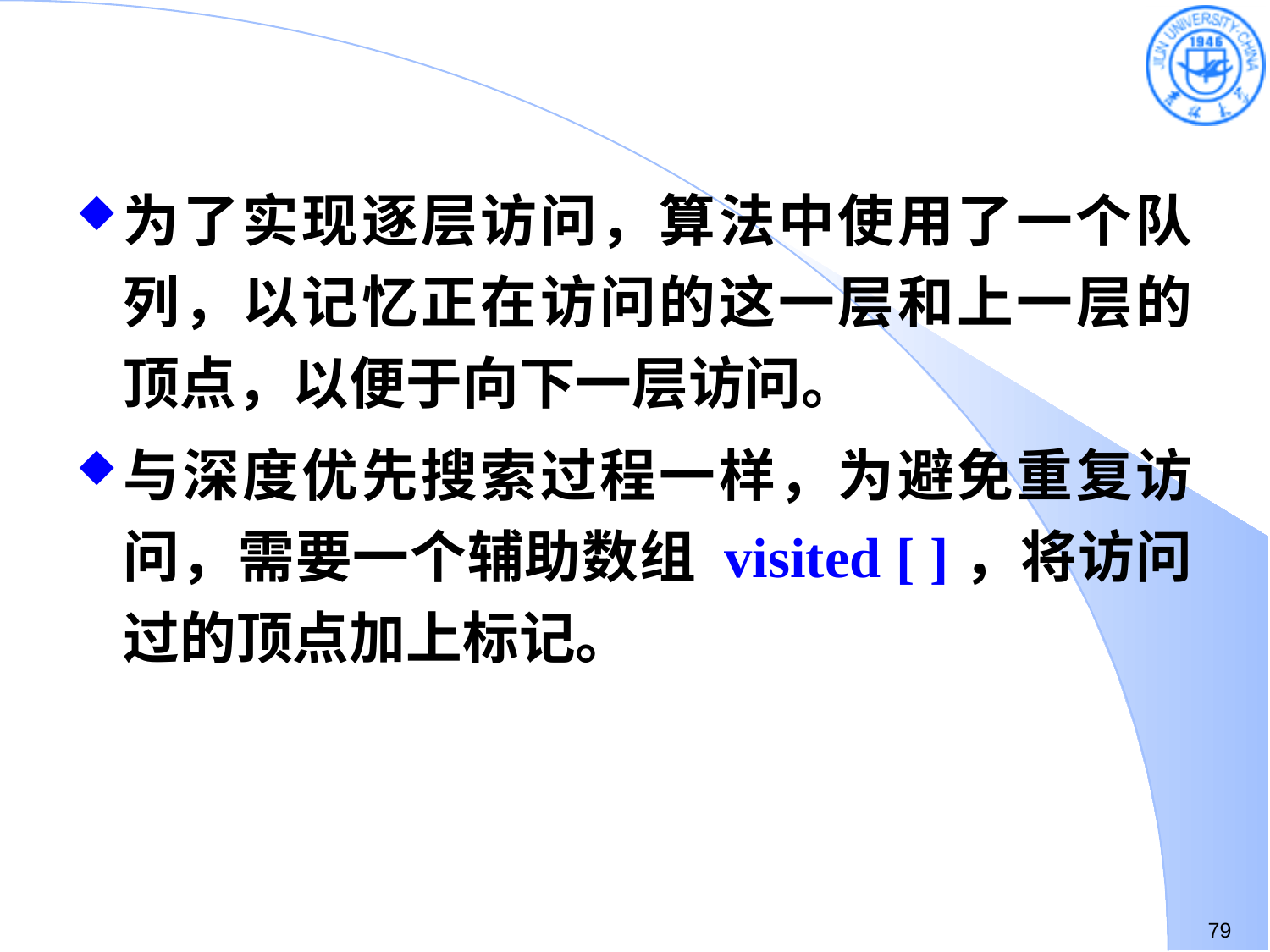

为了实现逐层访问，算法中使用了一个队列，以记忆正在访问的这一层和上一层的顶点，以便于向下一层访问。
与深度优先搜索过程一样，为避免重复访问，需要一个辅助数组 visited [ ]，将访问过的顶点加上标记。